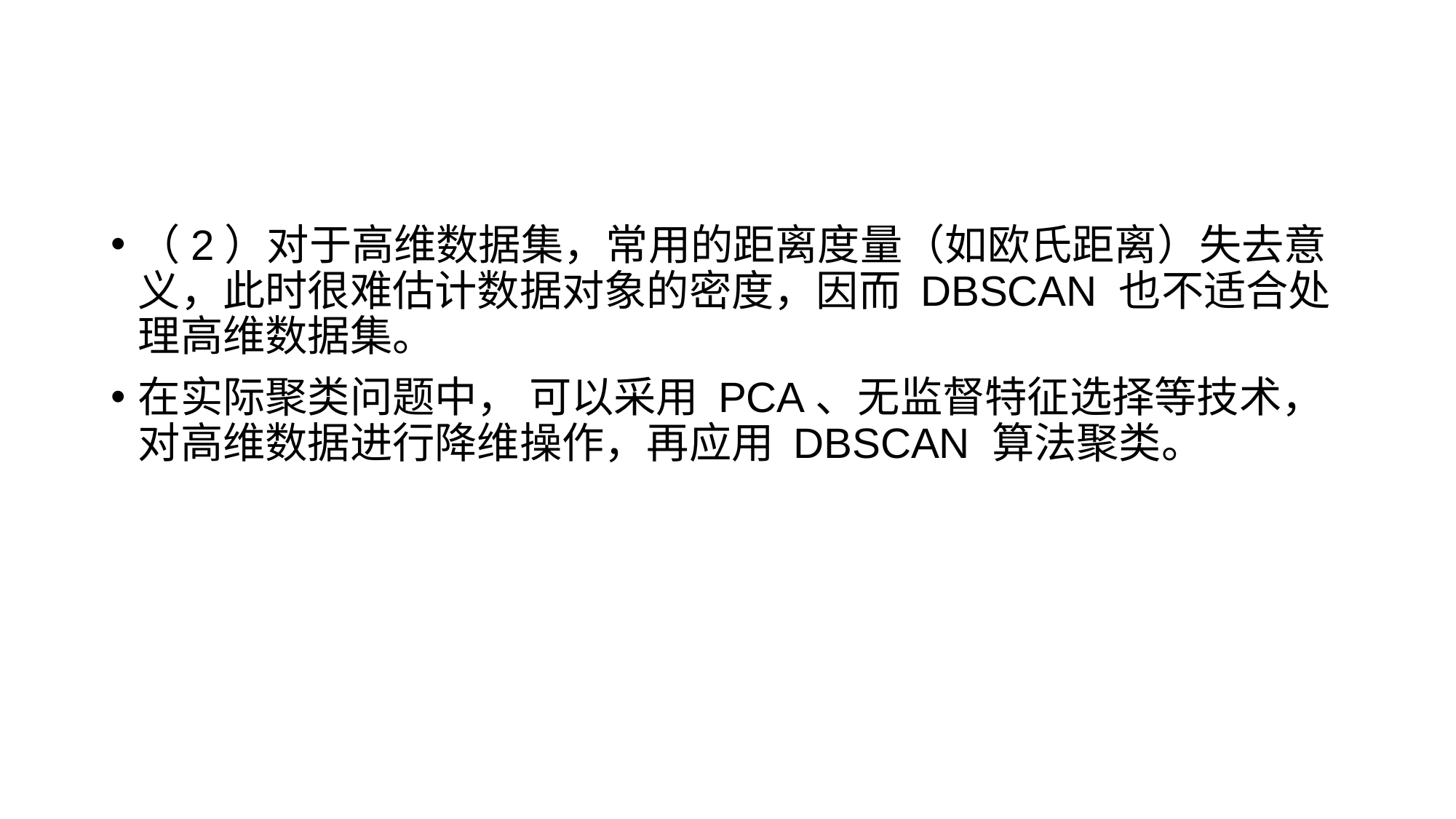

#
（2）对于高维数据集，常用的距离度量（如欧氏距离）失去意义，此时很难估计数据对象的密度，因而 DBSCAN 也不适合处理高维数据集。
在实际聚类问题中， 可以采用 PCA、无监督特征选择等技术，对高维数据进行降维操作，再应用 DBSCAN 算法聚类。